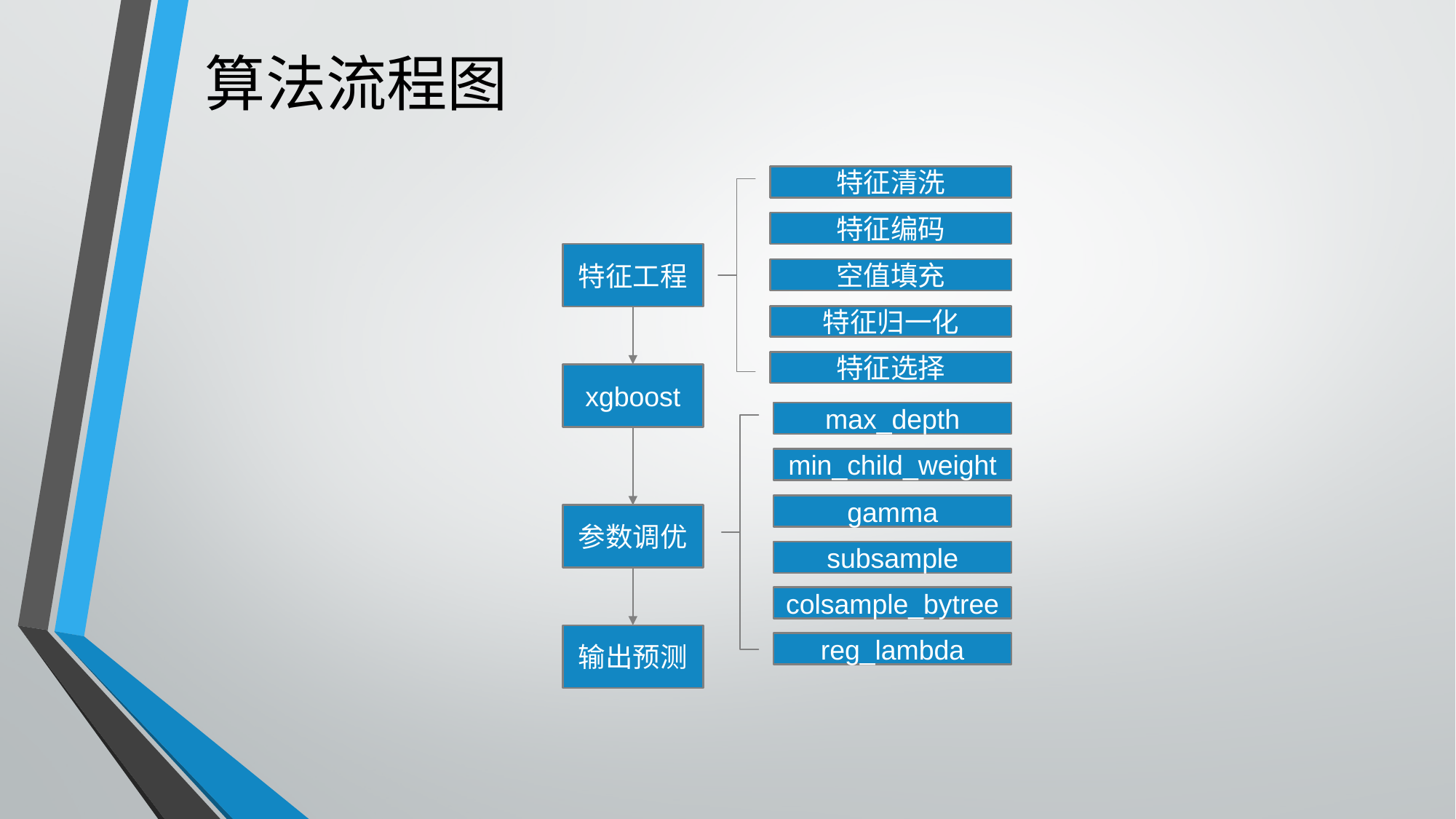

# 算法流程图
特征清洗

特征编码
特征工程
空值填充
特征归一化
特征选择
xgboost
max_depth

min_child_weight
gamma
参数调优
subsample
colsample_bytree
输出预测
reg_lambda